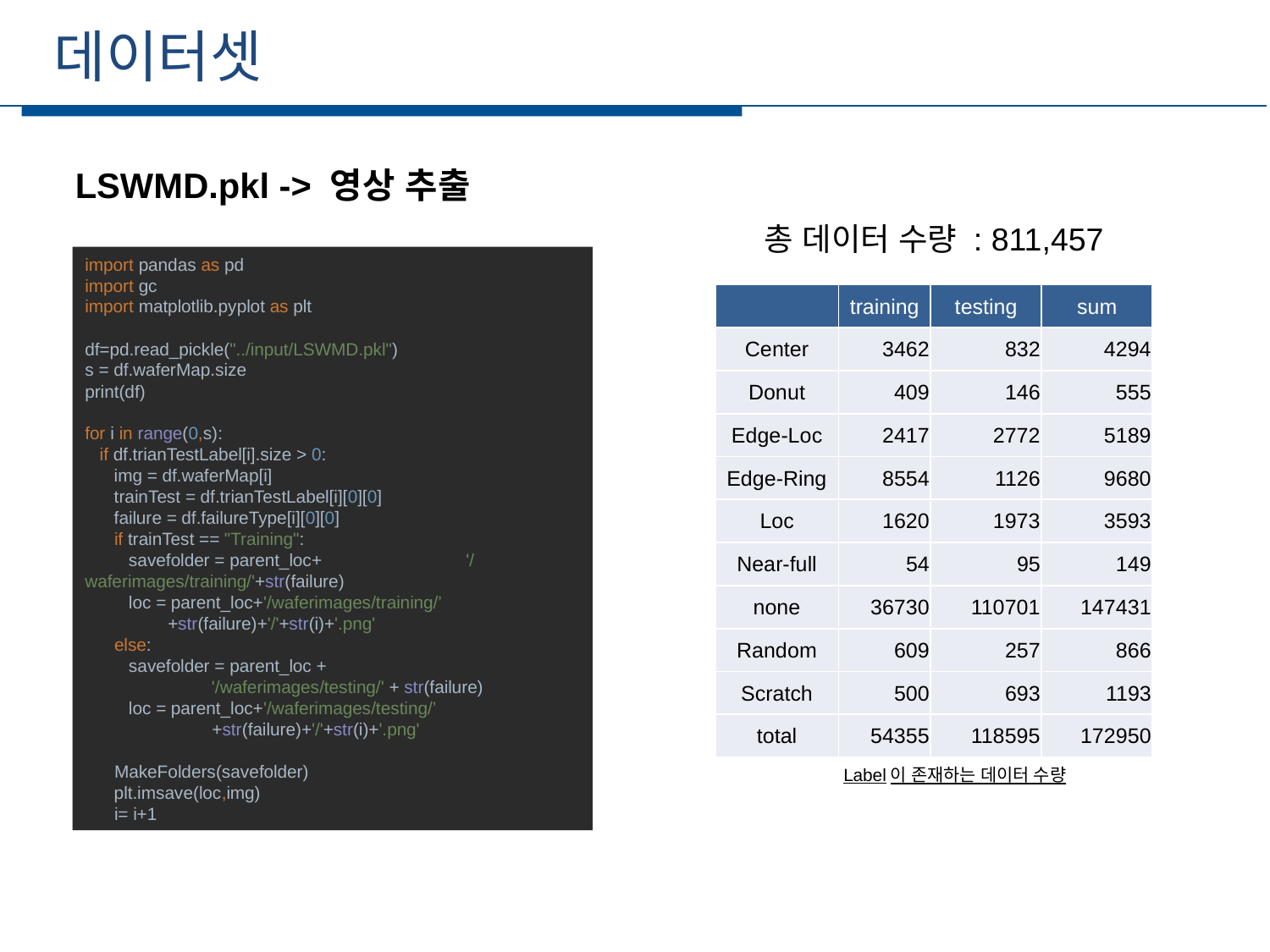

데이터셋
세부일정

LSWMD.pkl -> 영상 추출
총 데이터 수량 : 811,457
import pandas as pd
import gc
import matplotlib.pyplot as plt

df=pd.read_pickle("../input/LSWMD.pkl")
s = df.waferMap.size
print(df)

for i in range(0,s):
   if df.trianTestLabel[i].size > 0:
      img = df.waferMap[i]
      trainTest = df.trianTestLabel[i][0][0]
      failure = df.failureType[i][0][0]
      if trainTest == "Training":
         savefolder = parent_loc+         	'/waferimages/training/'+str(failure)
         loc = parent_loc+'/waferimages/training/’
                 +str(failure)+'/'+str(i)+'.png'
      else:
         savefolder = parent_loc +
                          '/waferimages/testing/' + str(failure)
         loc = parent_loc+'/waferimages/testing/’
	+str(failure)+'/'+str(i)+'.png'
      MakeFolders(savefolder)
      plt.imsave(loc,img)
      i= i+1
|  | training | testing | sum |
| --- | --- | --- | --- |
| Center | 3462 | 832 | 4294 |
| Donut | 409 | 146 | 555 |
| Edge-Loc | 2417 | 2772 | 5189 |
| Edge-Ring | 8554 | 1126 | 9680 |
| Loc | 1620 | 1973 | 3593 |
| Near-full | 54 | 95 | 149 |
| none | 36730 | 110701 | 147431 |
| Random | 609 | 257 | 866 |
| Scratch | 500 | 693 | 1193 |
| total | 54355 | 118595 | 172950 |
Label이 존재하는 데이터 수량